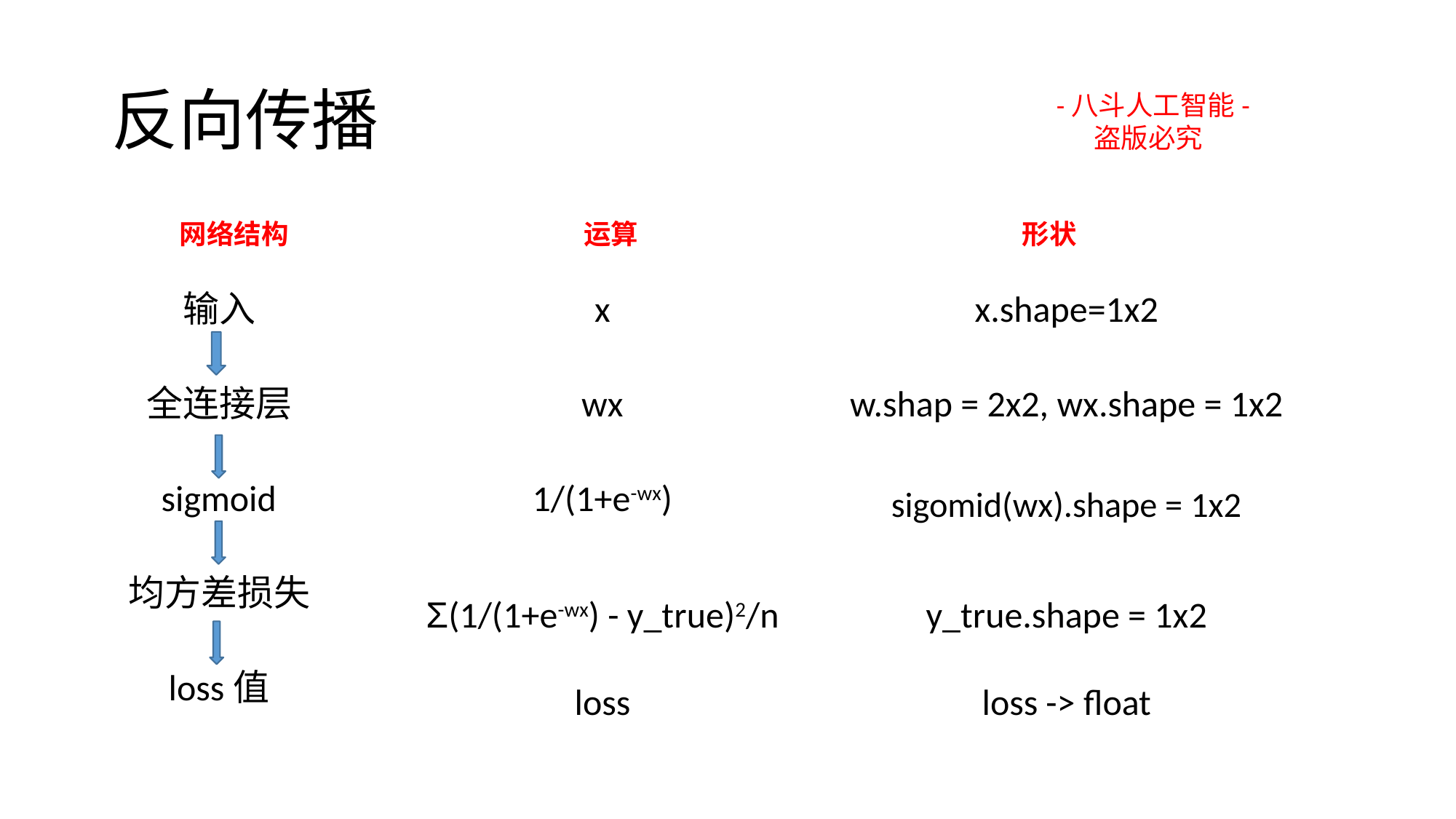

# 反向传播
-八斗人工智能-
     盗版必究
网络结构
运算
形状
输入

全连接层

sigmoid

均方差损失

loss值

x

wx

 1/(1+e-wx)

Ʃ(1/(1+e-wx) - y_true)2/n

loss

x.shape=1x2

w.shap = 2x2, wx.shape = 1x2

sigomid(wx).shape = 1x2

y_true.shape = 1x2

loss -> float